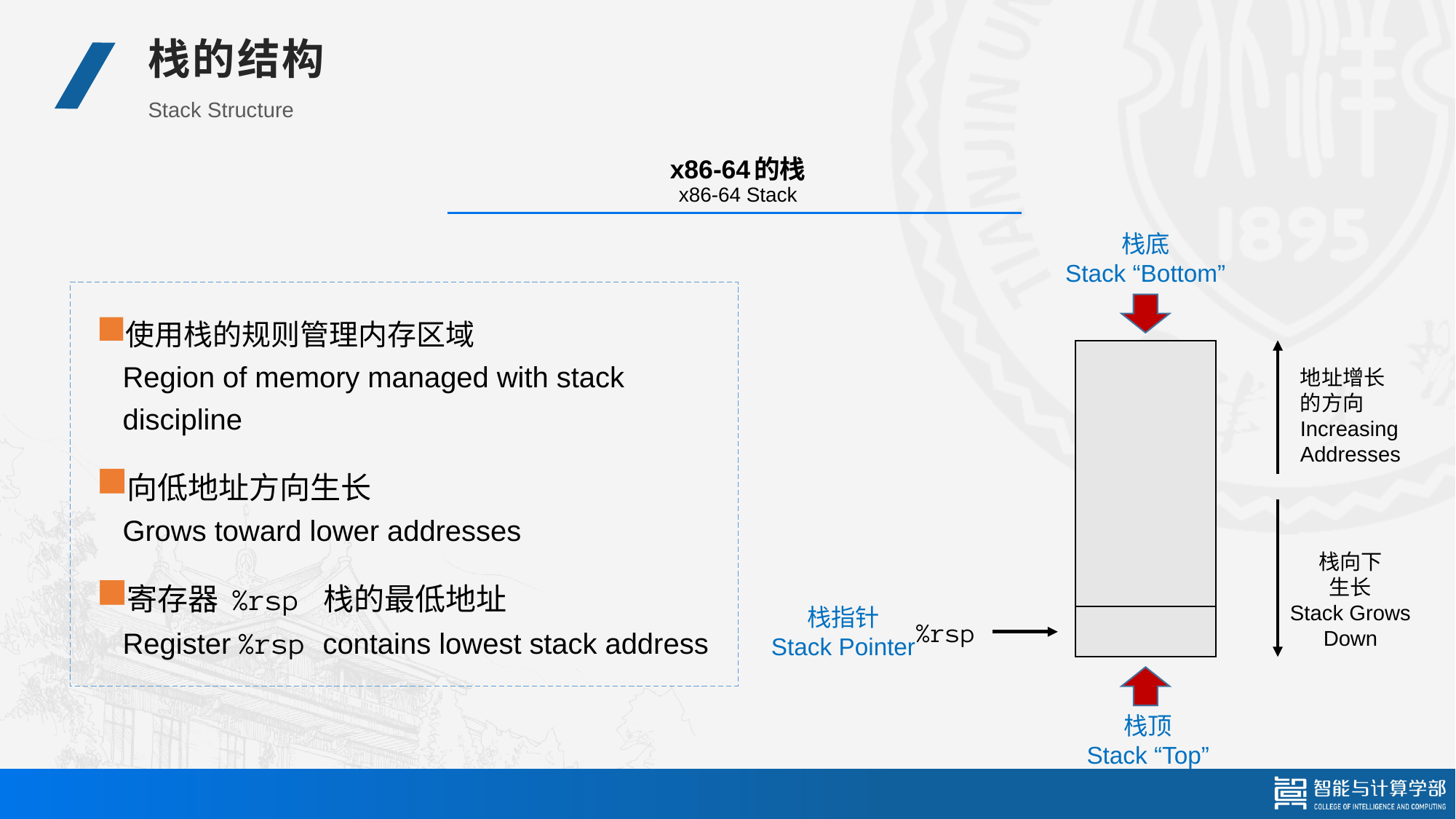

栈的结构
Stack Structure
# x86-64的栈 x86-64 Stack
栈底
Stack “Bottom”

地址增长
的方向
Increasing
Addresses
栈向下
生长
Stack Grows
Down
栈指针
Stack Pointer

%rsp

栈顶
Stack “Top”
使用栈的规则管理内存区域
Region of memory managed with stack discipline
向低地址方向生长
Grows toward lower addresses
寄存器 %rsp 栈的最低地址
Register %rsp contains lowest stack address